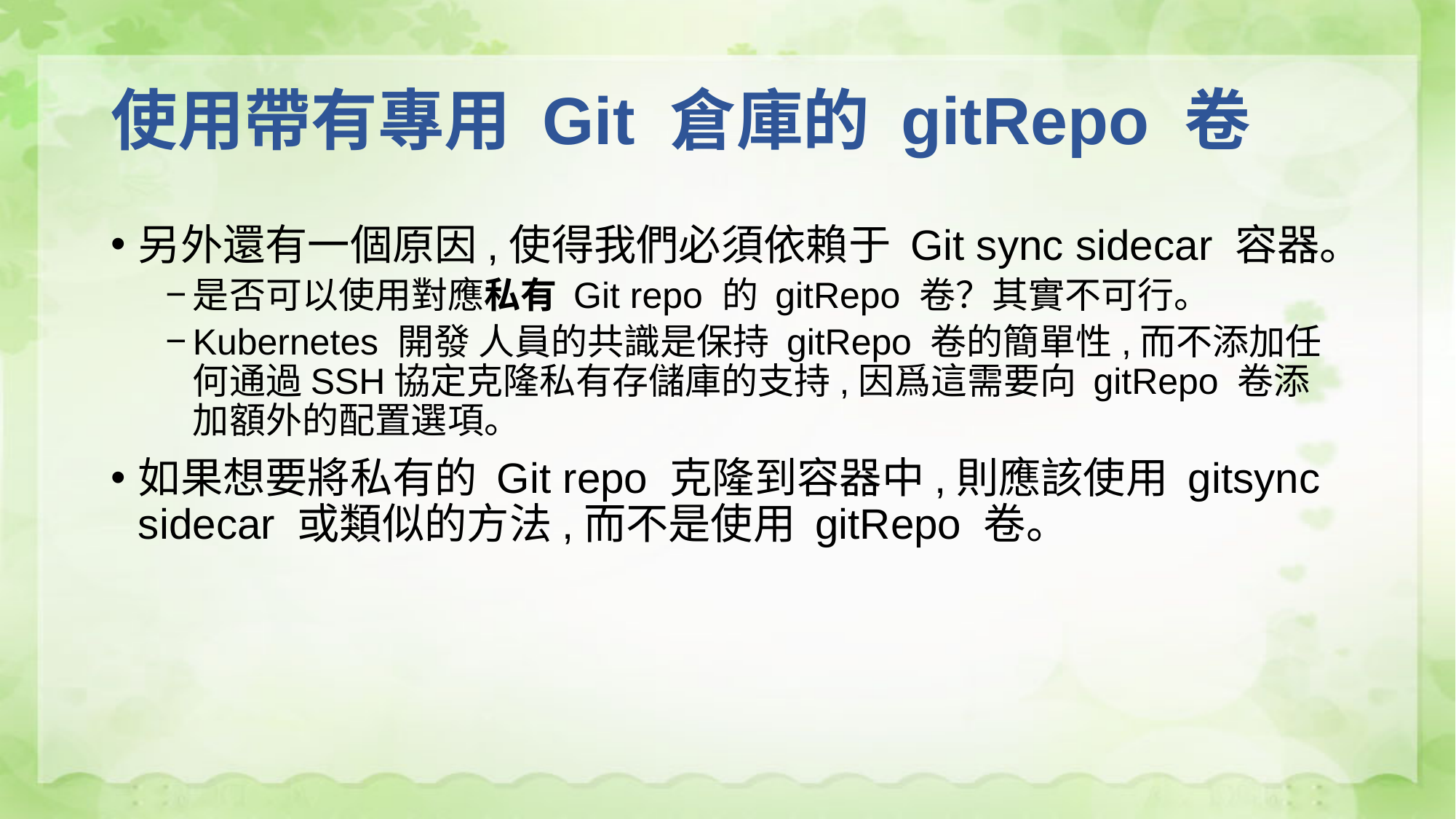

# 使用帶有專用 Git 倉庫的 gitRepo 卷
另外還有一個原因,使得我們必須依賴于 Git sync sidecar 容器。
是否可以使用對應私有 Git repo 的 gitRepo 卷？其實不可行。
Kubernetes 開發 人員的共識是保持 gitRepo 卷的簡單性,而不添加任何通過SSH協定克隆私有存儲庫的支持,因爲這需要向 gitRepo 卷添加額外的配置選項。
如果想要將私有的 Git repo 克隆到容器中,則應該使用 gitsync sidecar 或類似的方法,而不是使用 gitRepo 卷。